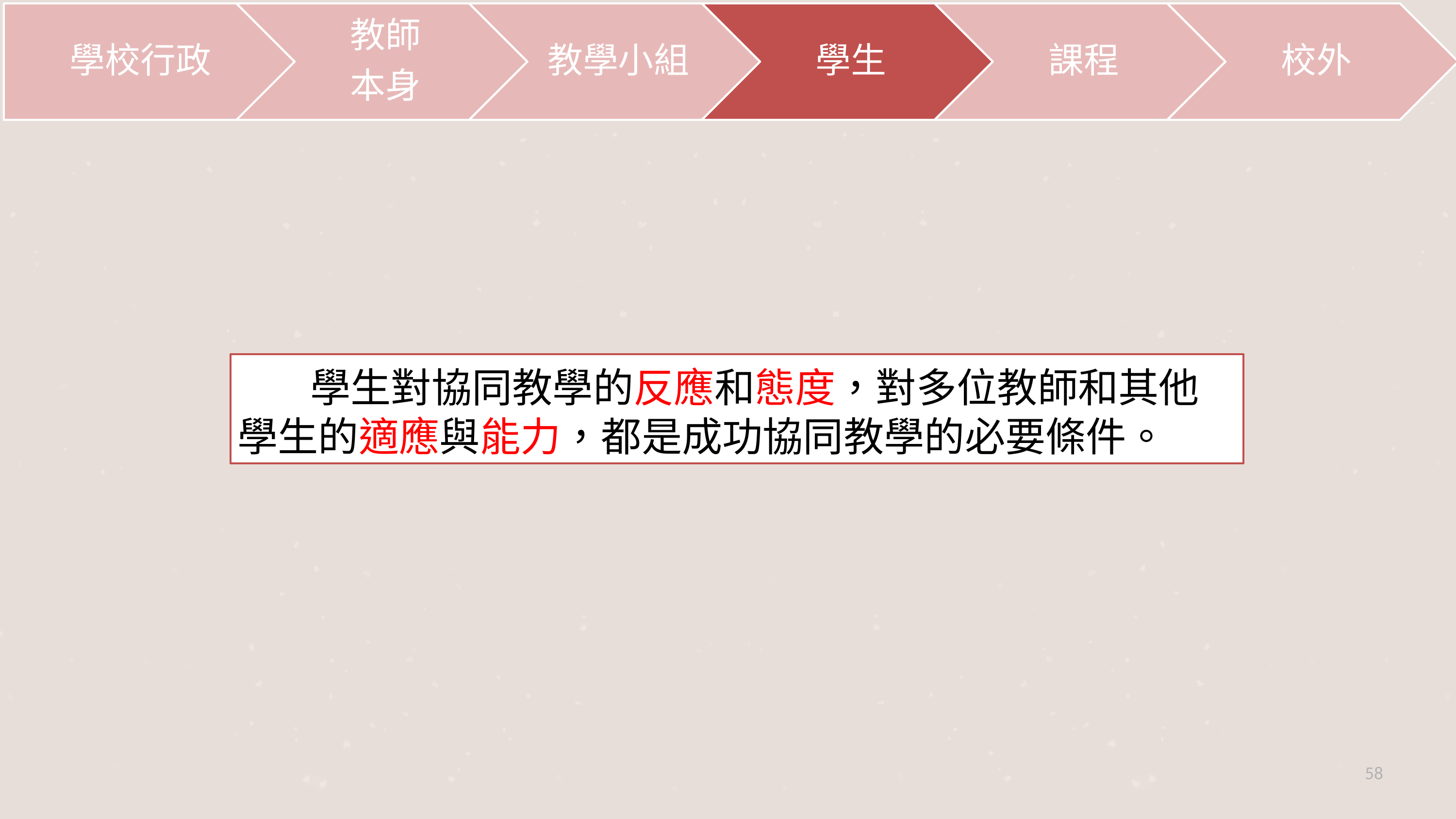

學校行政
教師
本身
教學小組
學生
課程
校外
	學生對協同教學的反應和態度，對多位教師和其他學生的適應與能力，都是成功協同教學的必要條件。
58